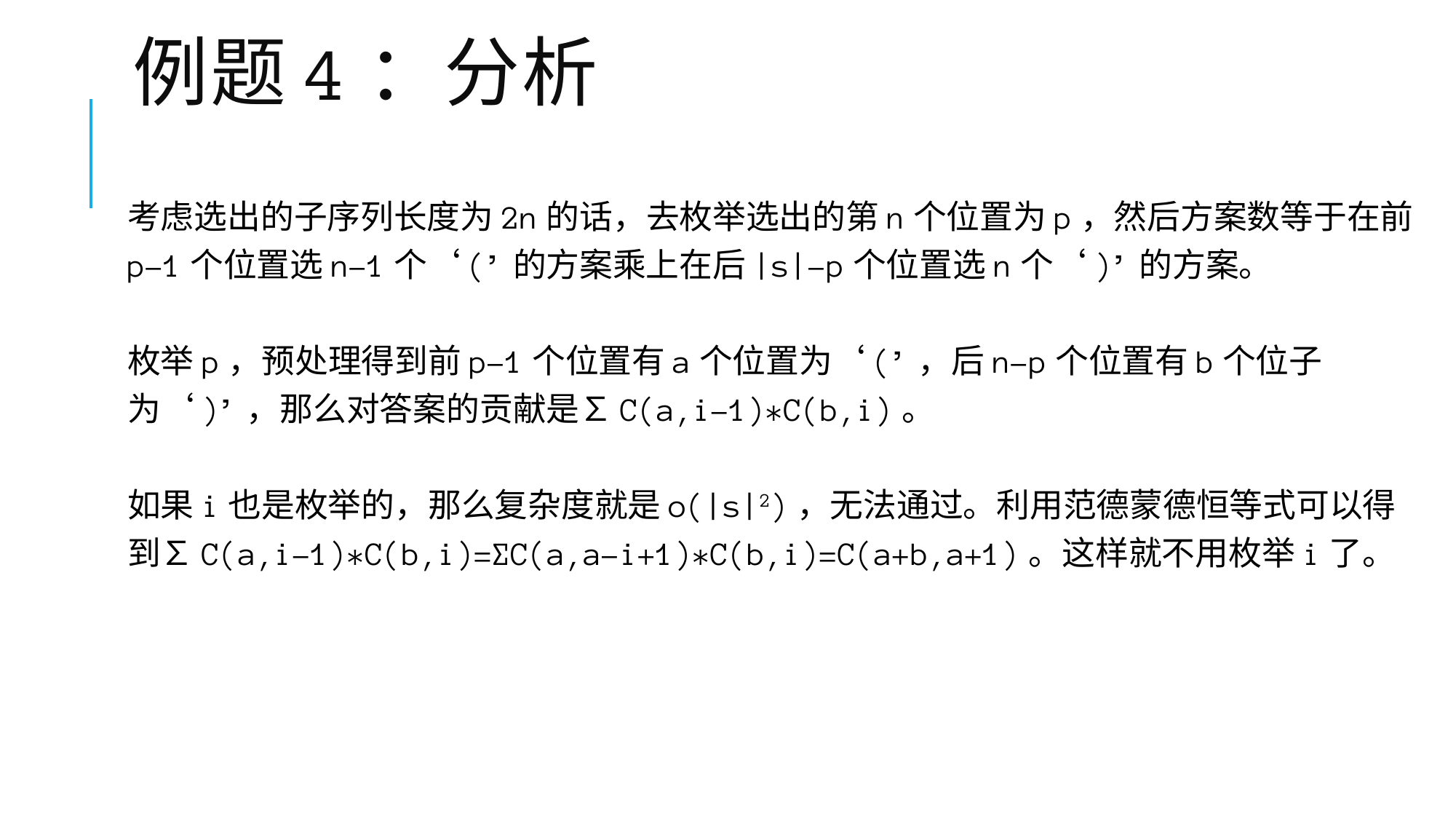

# 例题4：分析
考虑选出的子序列长度为2n的话，去枚举选出的第n个位置为p，然后方案数等于在前p-1个位置选n-1个‘(’的方案乘上在后|s|-p个位置选n个‘)’的方案。

枚举p，预处理得到前p-1个位置有a个位置为‘(’，后n-p个位置有b个位子为‘)’，那么对答案的贡献是∑C(a,i-1)*C(b,i)。

如果i也是枚举的，那么复杂度就是o(|s|2)，无法通过。利用范德蒙德恒等式可以得到∑C(a,i-1)*C(b,i)=∑C(a,a-i+1)*C(b,i)=C(a+b,a+1)。这样就不用枚举i了。